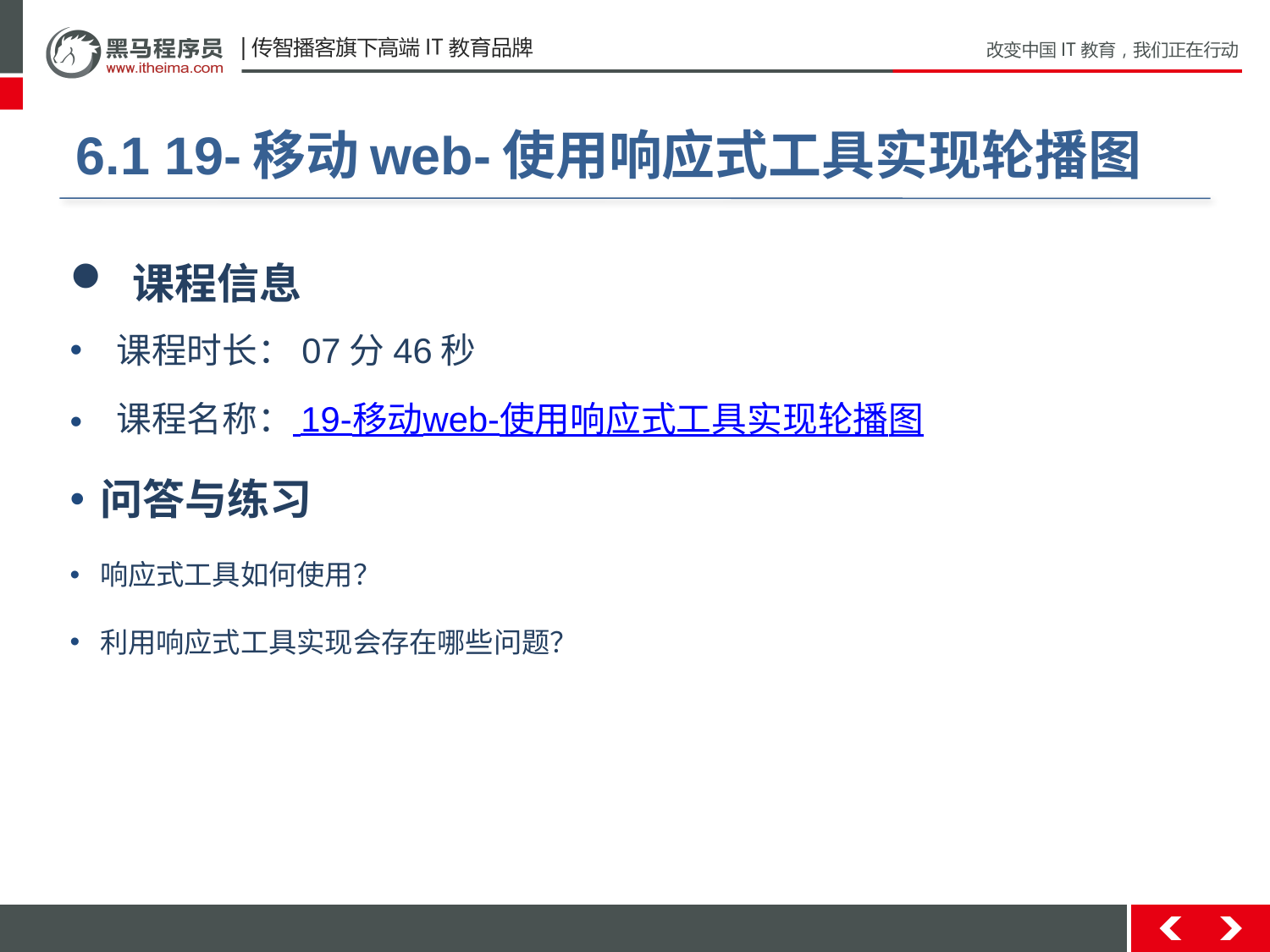

#
6.1 19-移动web-使用响应式工具实现轮播图
 课程信息
 课程时长：07分46秒
 课程名称： 19-移动web-使用响应式工具实现轮播图
问答与练习
响应式工具如何使用？
利用响应式工具实现会存在哪些问题？